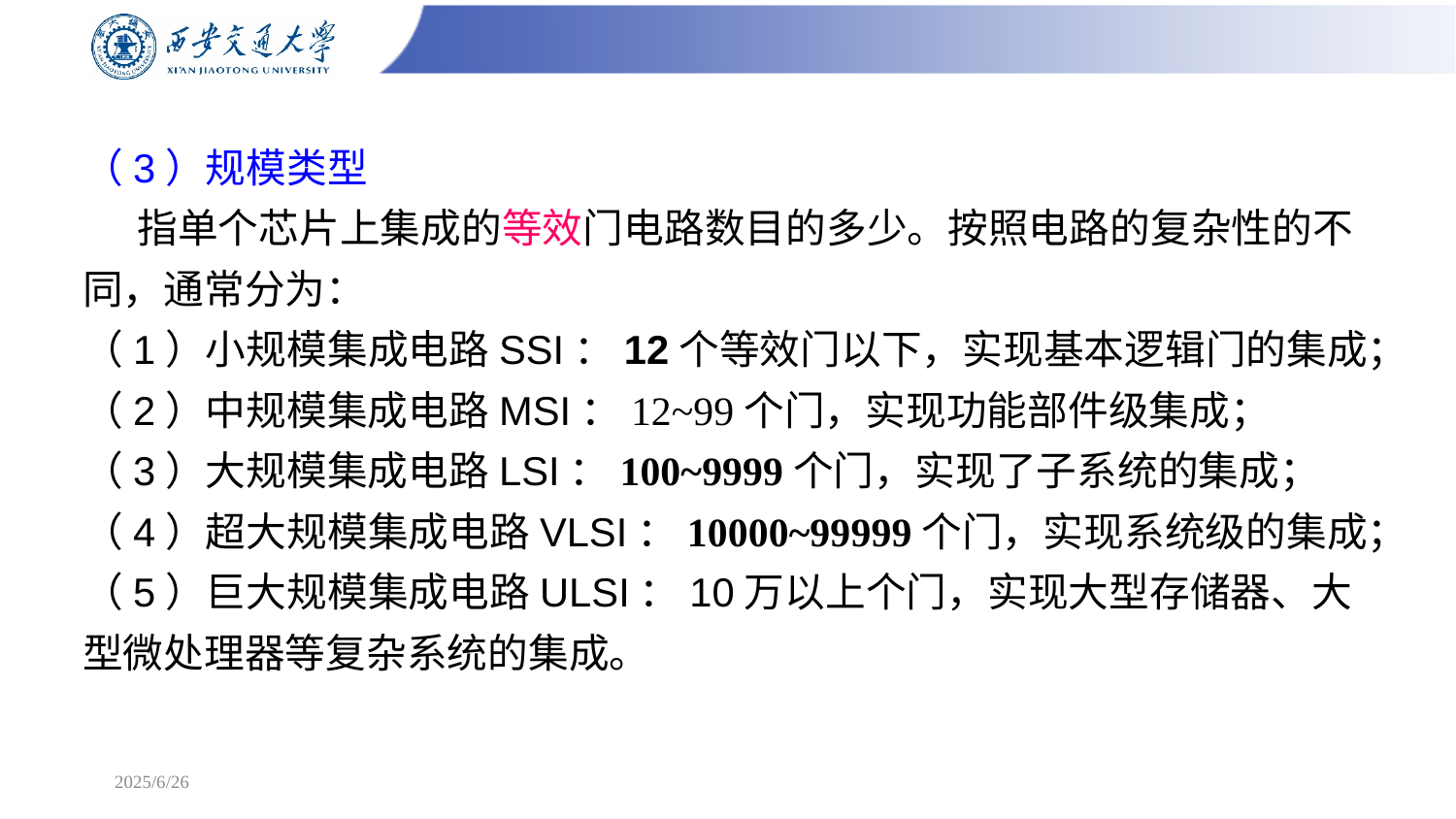

（3）规模类型
     指单个芯片上集成的等效门电路数目的多少。按照电路的复杂性的不同，通常分为：
（1）小规模集成电路SSI：12个等效门以下，实现基本逻辑门的集成；
（2）中规模集成电路MSI：12~99个门，实现功能部件级集成；
（3）大规模集成电路LSI：100~9999个门，实现了子系统的集成；
（4）超大规模集成电路VLSI：10000~99999个门，实现系统级的集成；
（5）巨大规模集成电路ULSI：10万以上个门，实现大型存储器、大型微处理器等复杂系统的集成。

2025/6/26